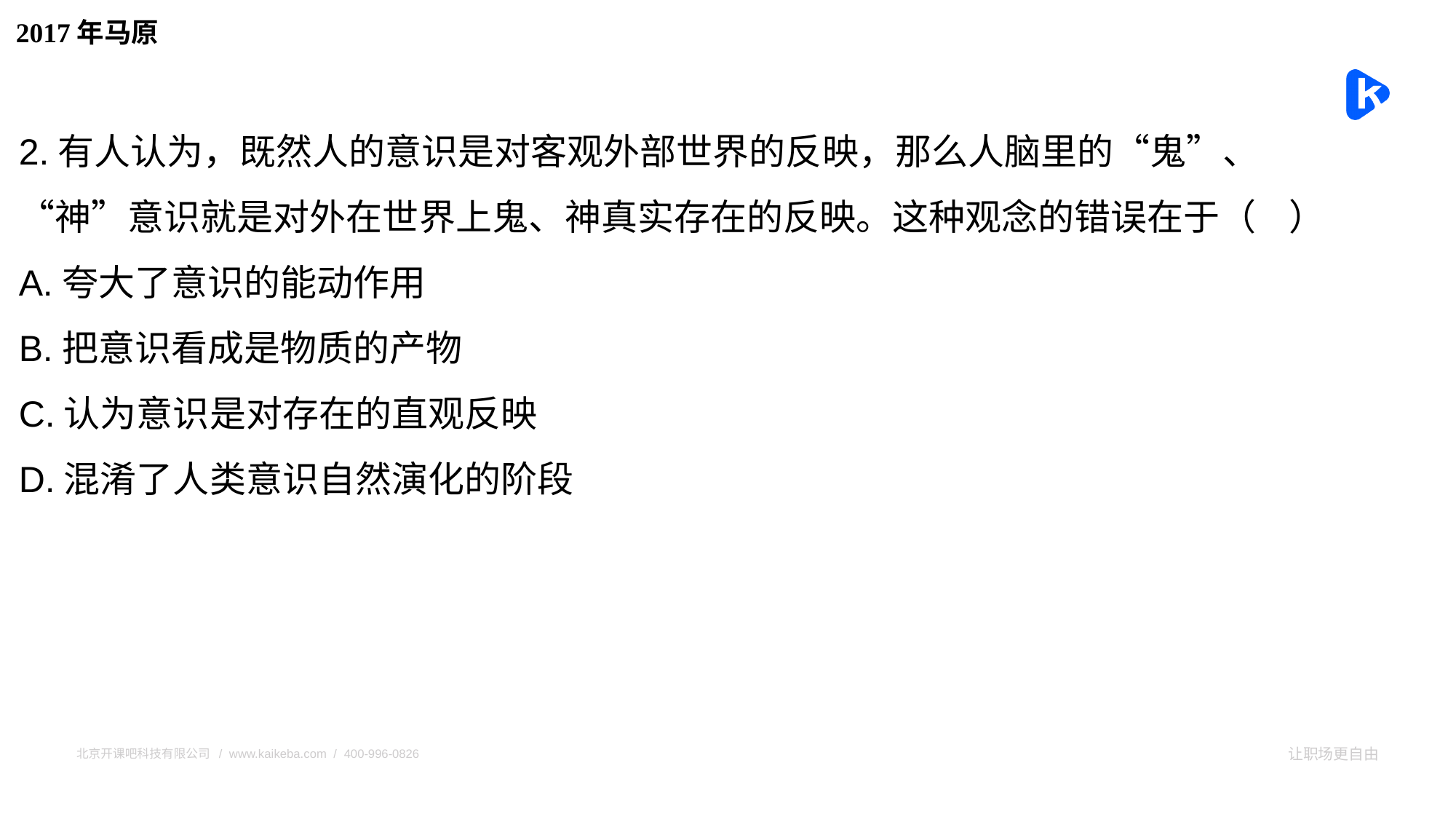

2017年马原
2.有人认为，既然人的意识是对客观外部世界的反映，那么人脑里的“鬼”、“神”意识就是对外在世界上鬼、神真实存在的反映。这种观念的错误在于（    ）
A.夸大了意识的能动作用
B.把意识看成是物质的产物
C.认为意识是对存在的直观反映
D.混淆了人类意识自然演化的阶段